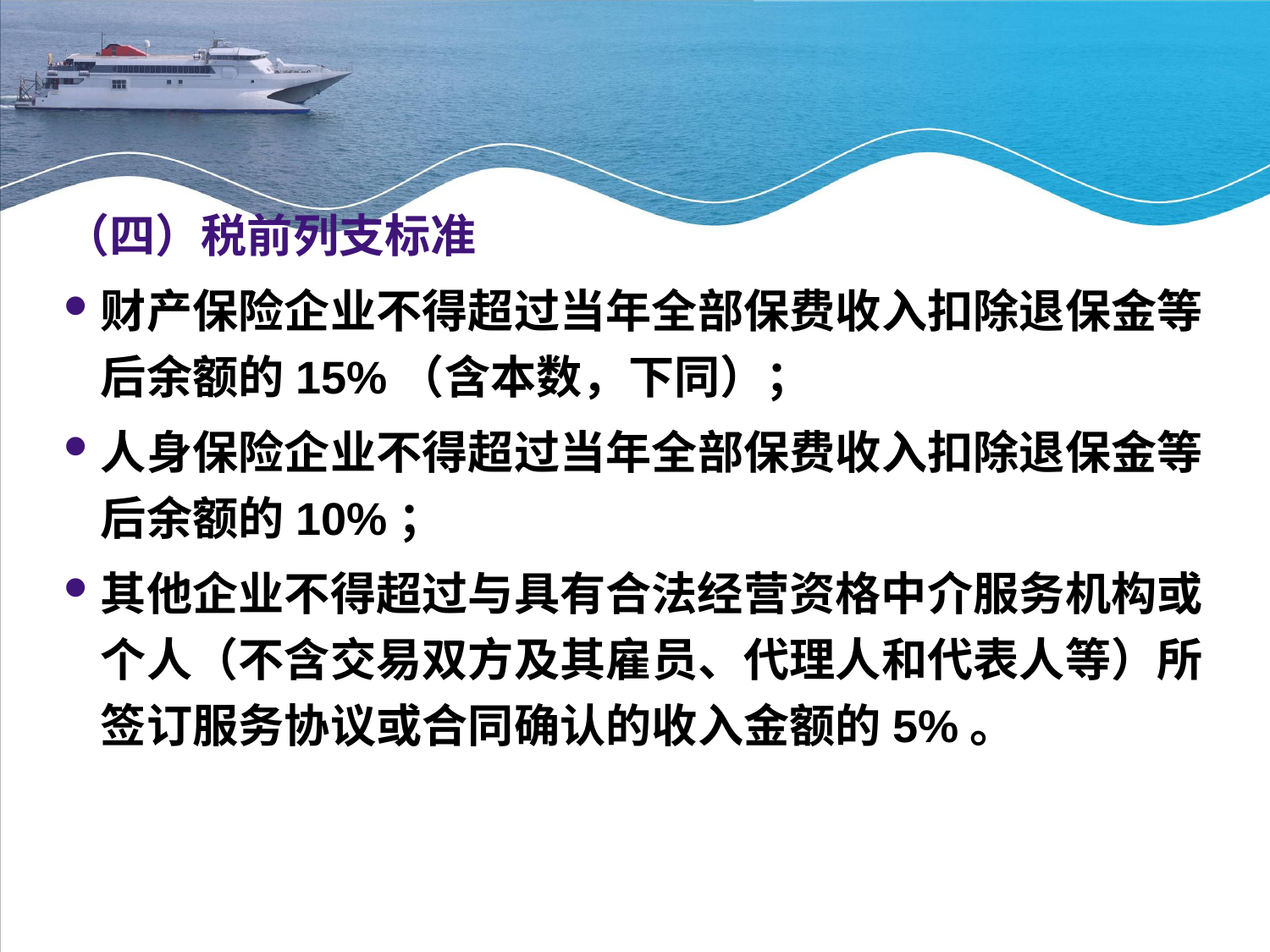

#
（四）税前列支标准
财产保险企业不得超过当年全部保费收入扣除退保金等后余额的15%（含本数，下同）；
人身保险企业不得超过当年全部保费收入扣除退保金等后余额的10%；
其他企业不得超过与具有合法经营资格中介服务机构或个人（不含交易双方及其雇员、代理人和代表人等）所签订服务协议或合同确认的收入金额的5%。